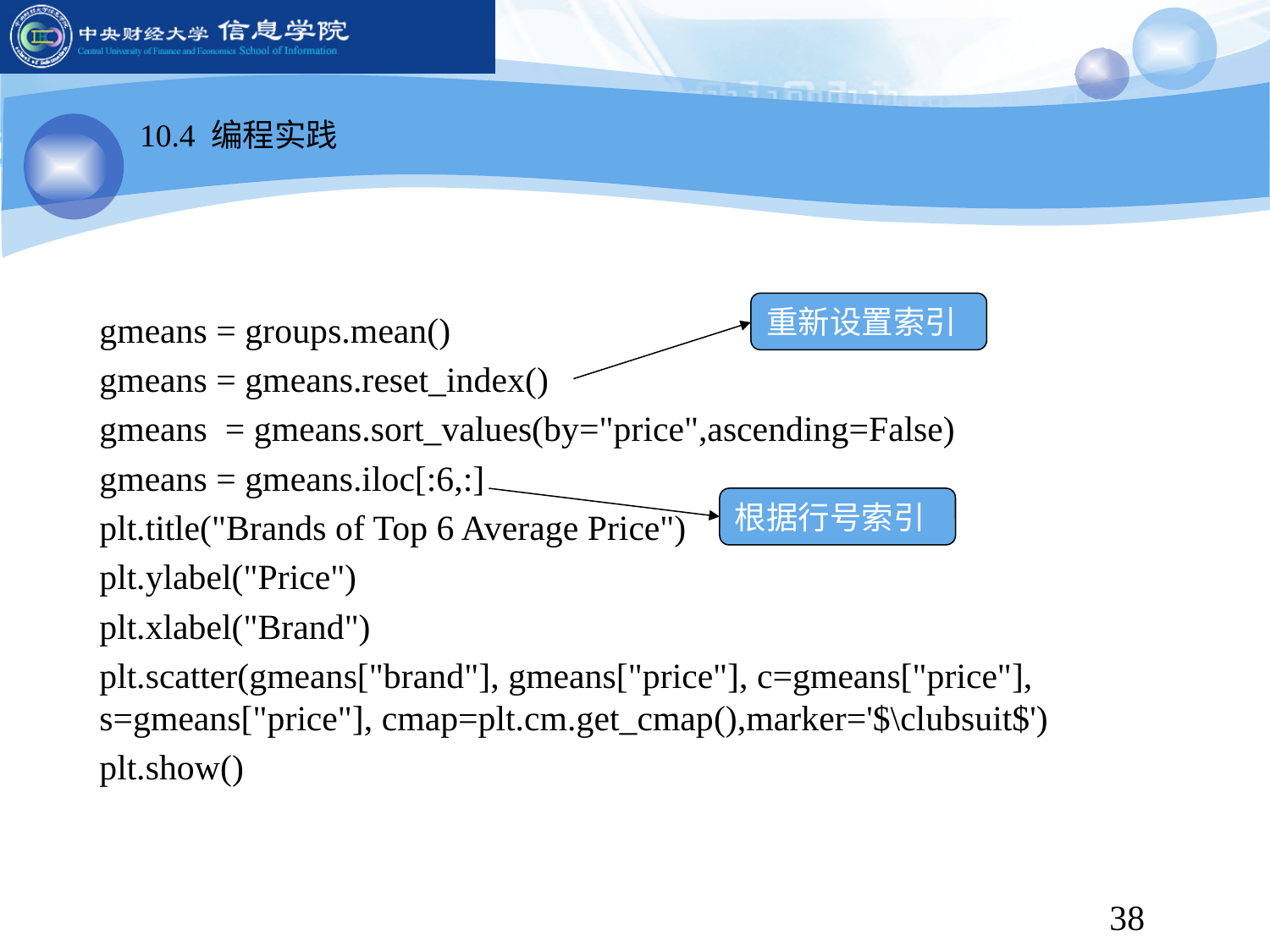

10.4 编程实践
重新设置索引
gmeans = groups.mean()
gmeans = gmeans.reset_index()
gmeans  = gmeans.sort_values(by="price",ascending=False)
gmeans = gmeans.iloc[:6,:]
plt.title("Brands of Top 6 Average Price")
plt.ylabel("Price")
plt.xlabel("Brand")
plt.scatter(gmeans["brand"], gmeans["price"], c=gmeans["price"], s=gmeans["price"], cmap=plt.cm.get_cmap(),marker='$\clubsuit$')
plt.show()

根据行号索引